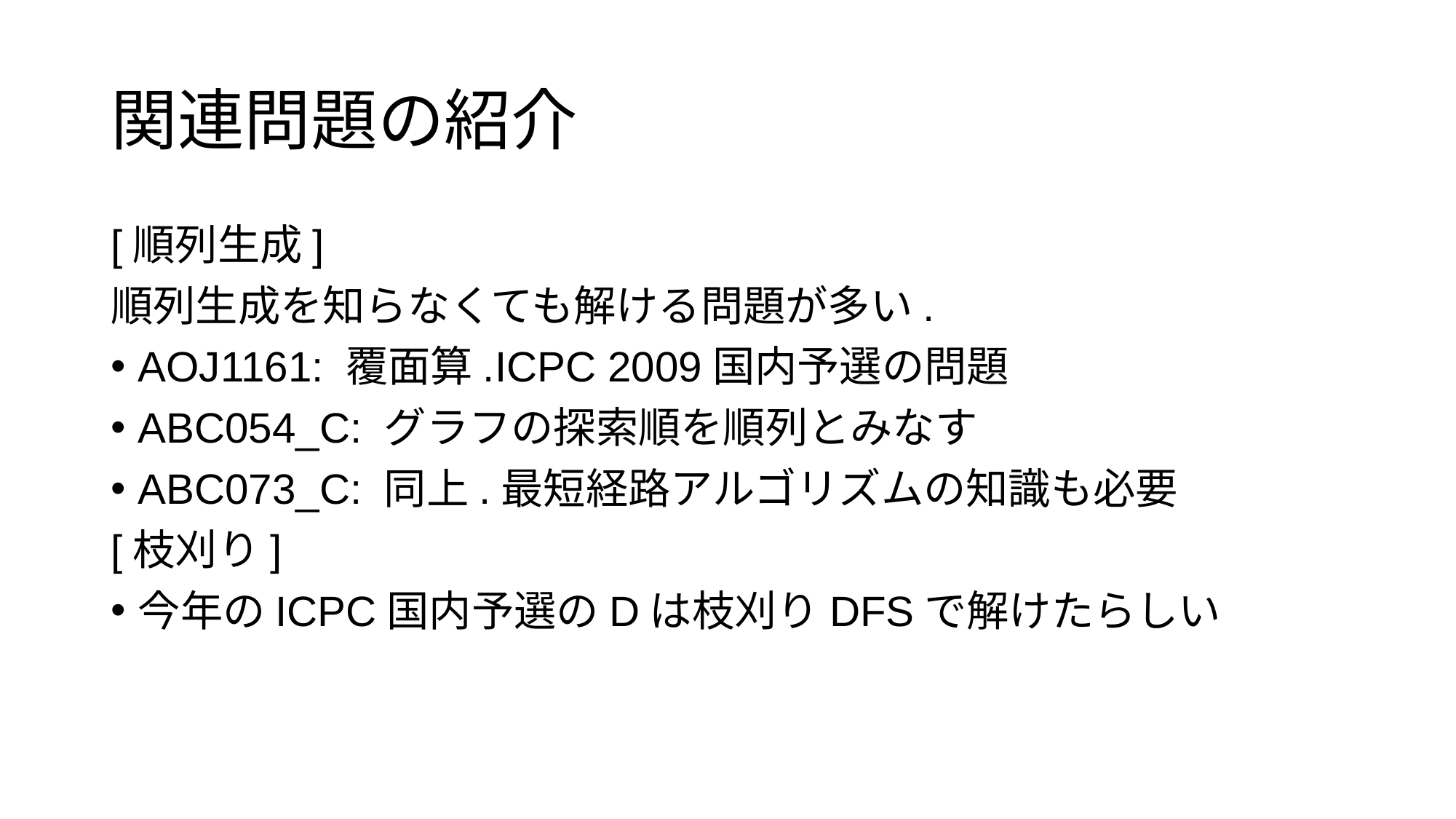

# 関連問題の紹介
[順列生成]
順列生成を知らなくても解ける問題が多い.
AOJ1161: 覆面算.ICPC 2009国内予選の問題
ABC054_C: グラフの探索順を順列とみなす
ABC073_C: 同上.最短経路アルゴリズムの知識も必要
[枝刈り]
今年のICPC国内予選のDは枝刈りDFSで解けたらしい